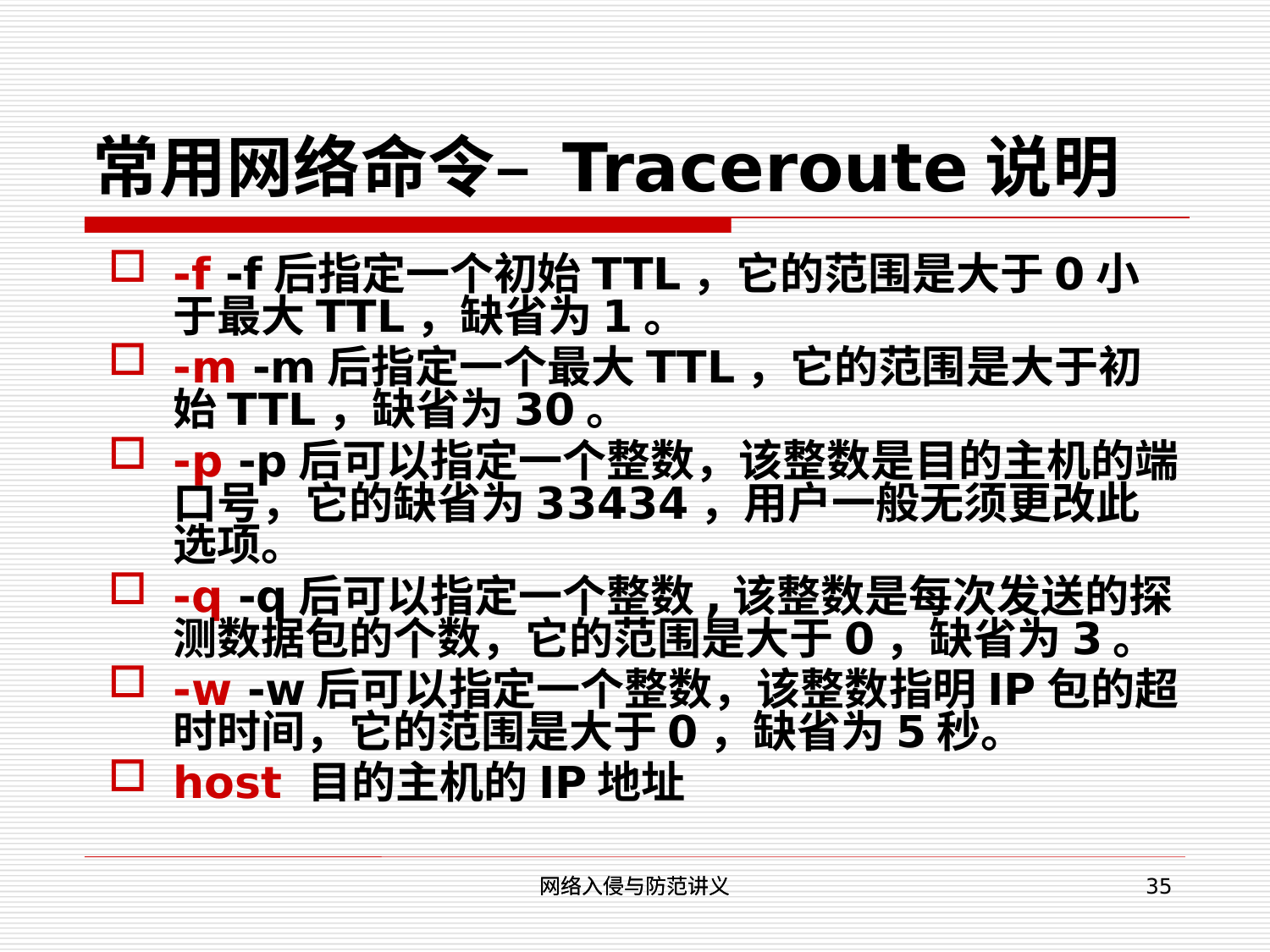

# 常用网络命令– Traceroute说明
-f -f后指定一个初始TTL，它的范围是大于0小于最大TTL，缺省为1。
-m -m后指定一个最大TTL，它的范围是大于初始TTL，缺省为30。
-p -p后可以指定一个整数，该整数是目的主机的端口号，它的缺省为33434，用户一般无须更改此选项。
-q -q后可以指定一个整数,该整数是每次发送的探测数据包的个数，它的范围是大于0，缺省为3。
-w -w后可以指定一个整数，该整数指明IP包的超时时间，它的范围是大于0，缺省为5秒。
host 目的主机的IP地址

网络入侵与防范讲义
网络入侵与防范讲义
35
35